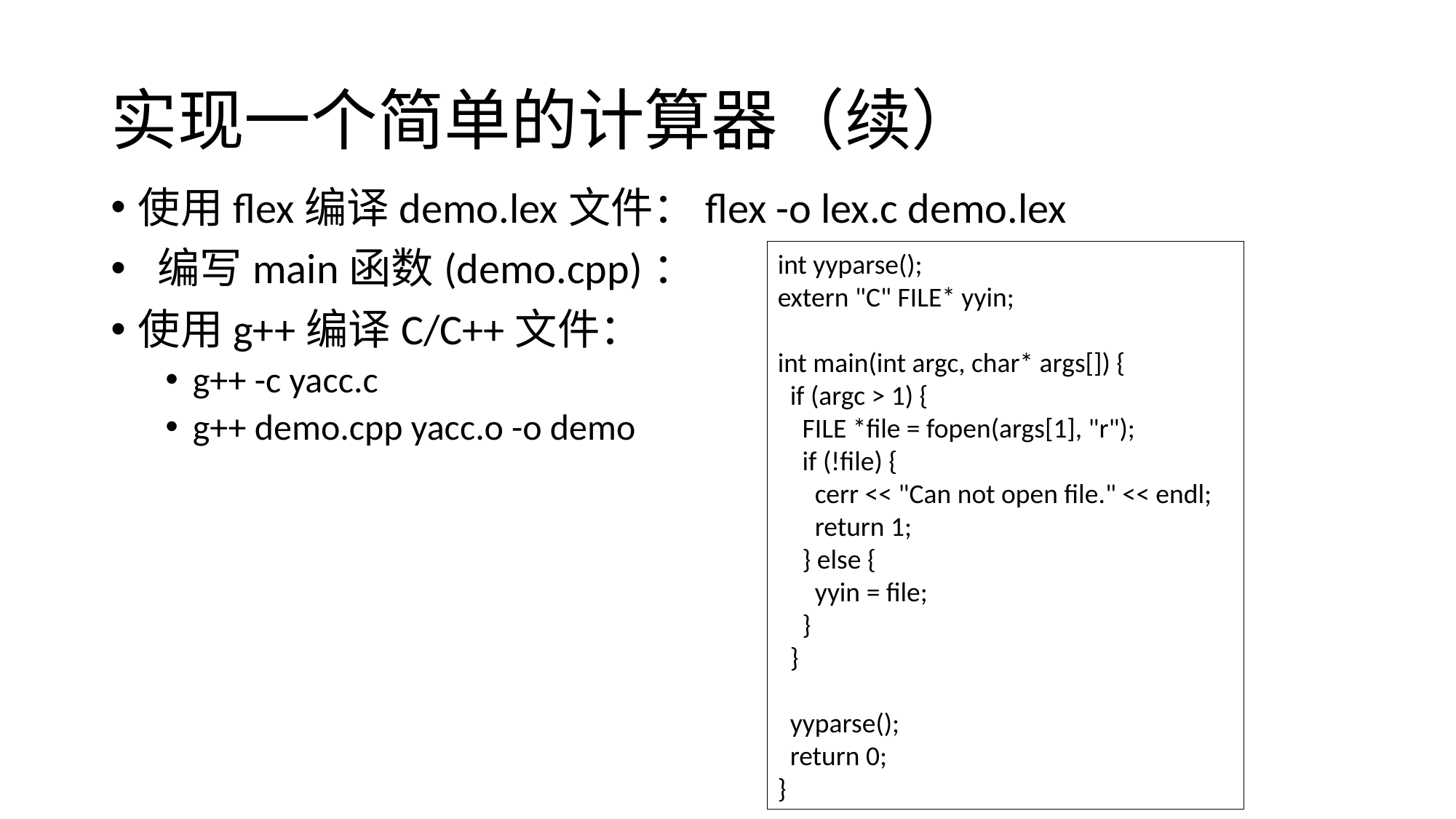

# 实现一个简单的计算器（续）
使用flex编译demo.lex文件：flex -o lex.c demo.lex
 编写main函数(demo.cpp)：
使用g++编译C/C++文件：
g++ -c yacc.c
g++ demo.cpp yacc.o -o demo
int yyparse();
extern "C" FILE* yyin;

int main(int argc, char* args[]) {
  if (argc > 1) {
    FILE *file = fopen(args[1], "r");
    if (!file) {
      cerr << "Can not open file." << endl;
      return 1;
    } else {
      yyin = file;
    }
  }

  yyparse();
  return 0;
}